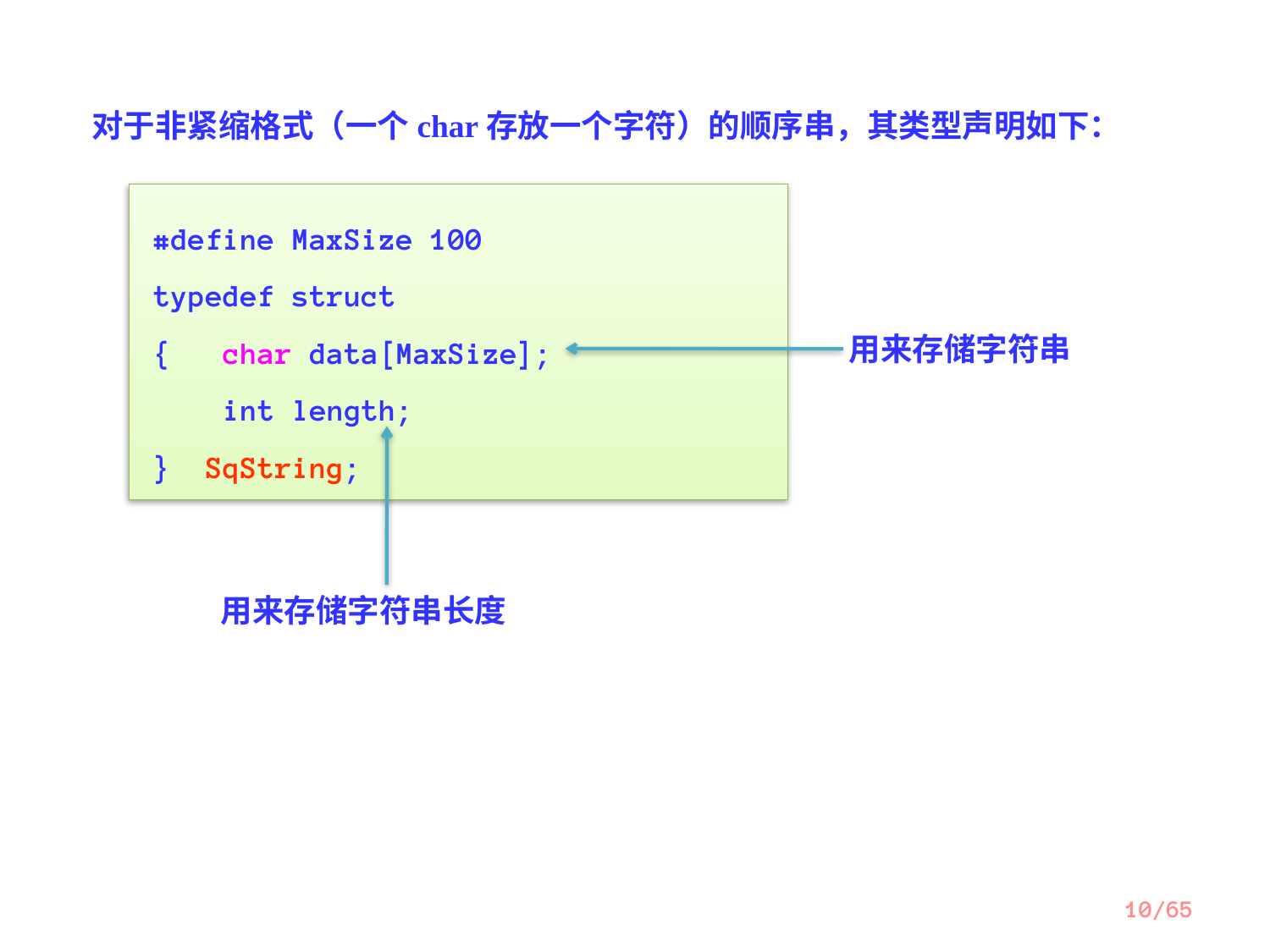

对于非紧缩格式（一个char存放一个字符）的顺序串，其类型声明如下：
#define MaxSize 100
typedef struct
{   char data[MaxSize];
    int length;
}  SqString;
用来存储字符串
用来存储字符串长度
10/65